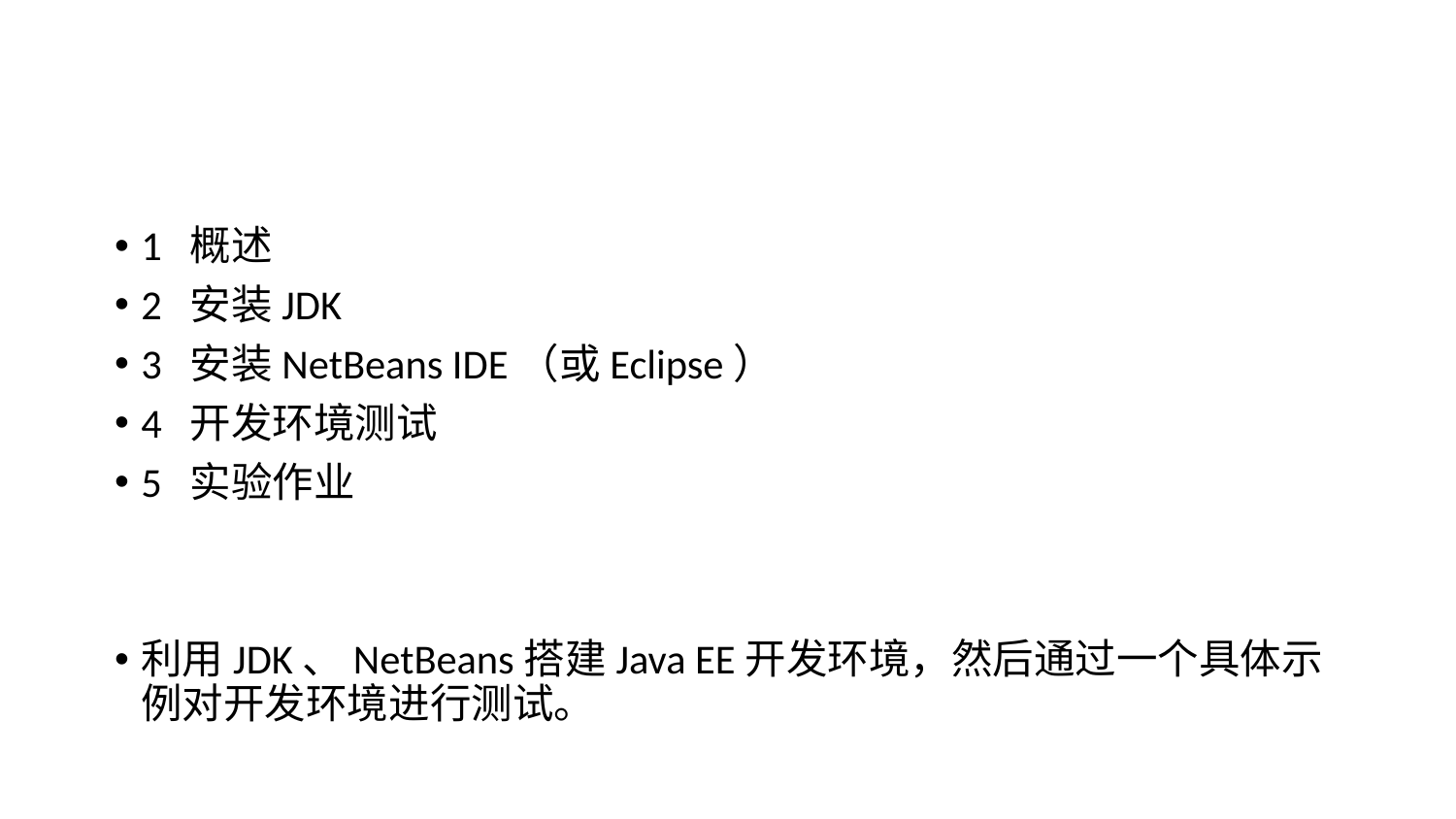

#
1  概述
2  安装JDK
3  安装NetBeans IDE（或Eclipse）
4  开发环境测试
5  实验作业

利用JDK、NetBeans搭建Java EE开发环境，然后通过一个具体示例对开发环境进行测试。